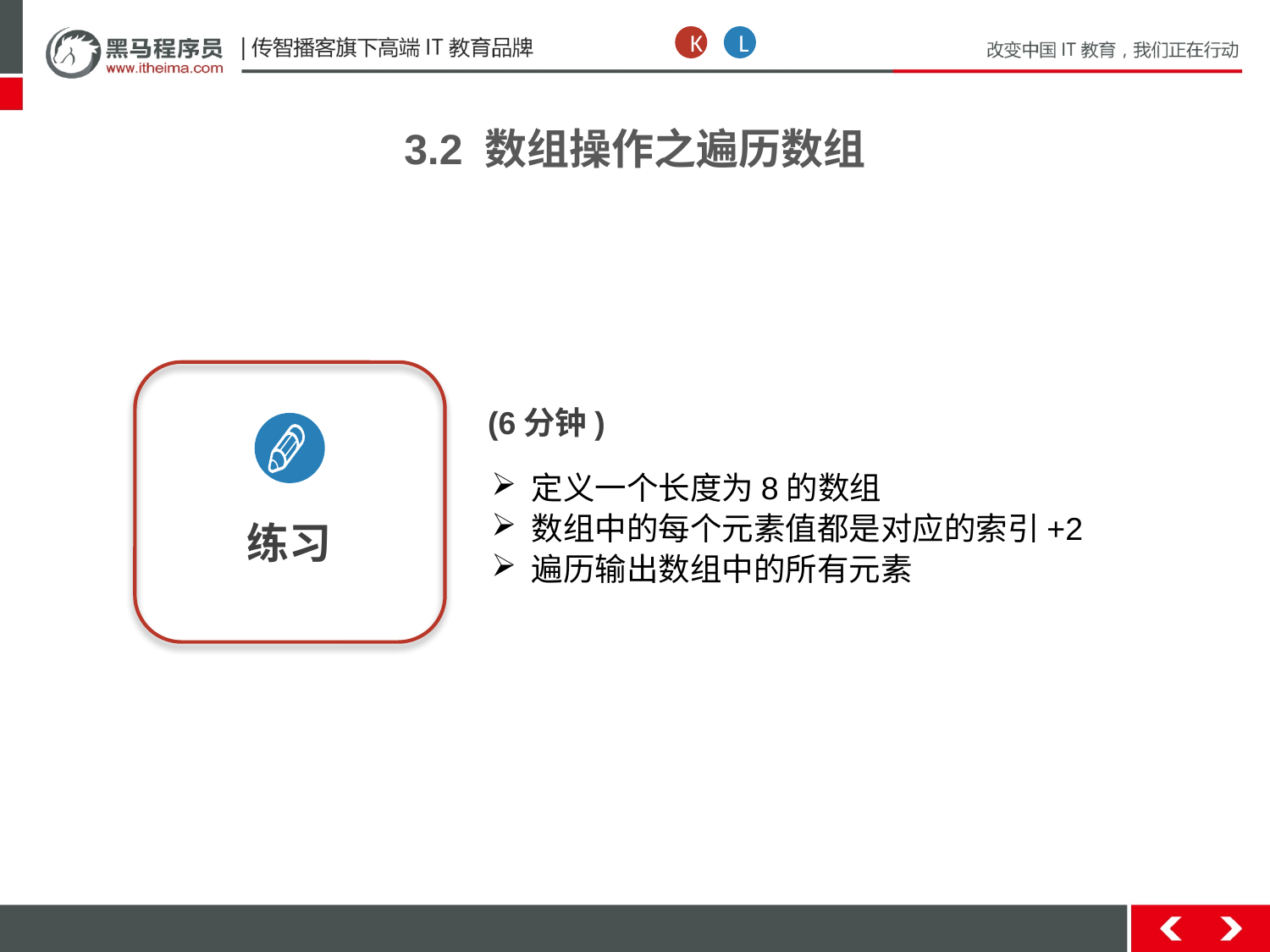

L
K
3.2 数组操作之遍历数组

练习
(6分钟)
定义一个长度为8的数组
数组中的每个元素值都是对应的索引+2
遍历输出数组中的所有元素